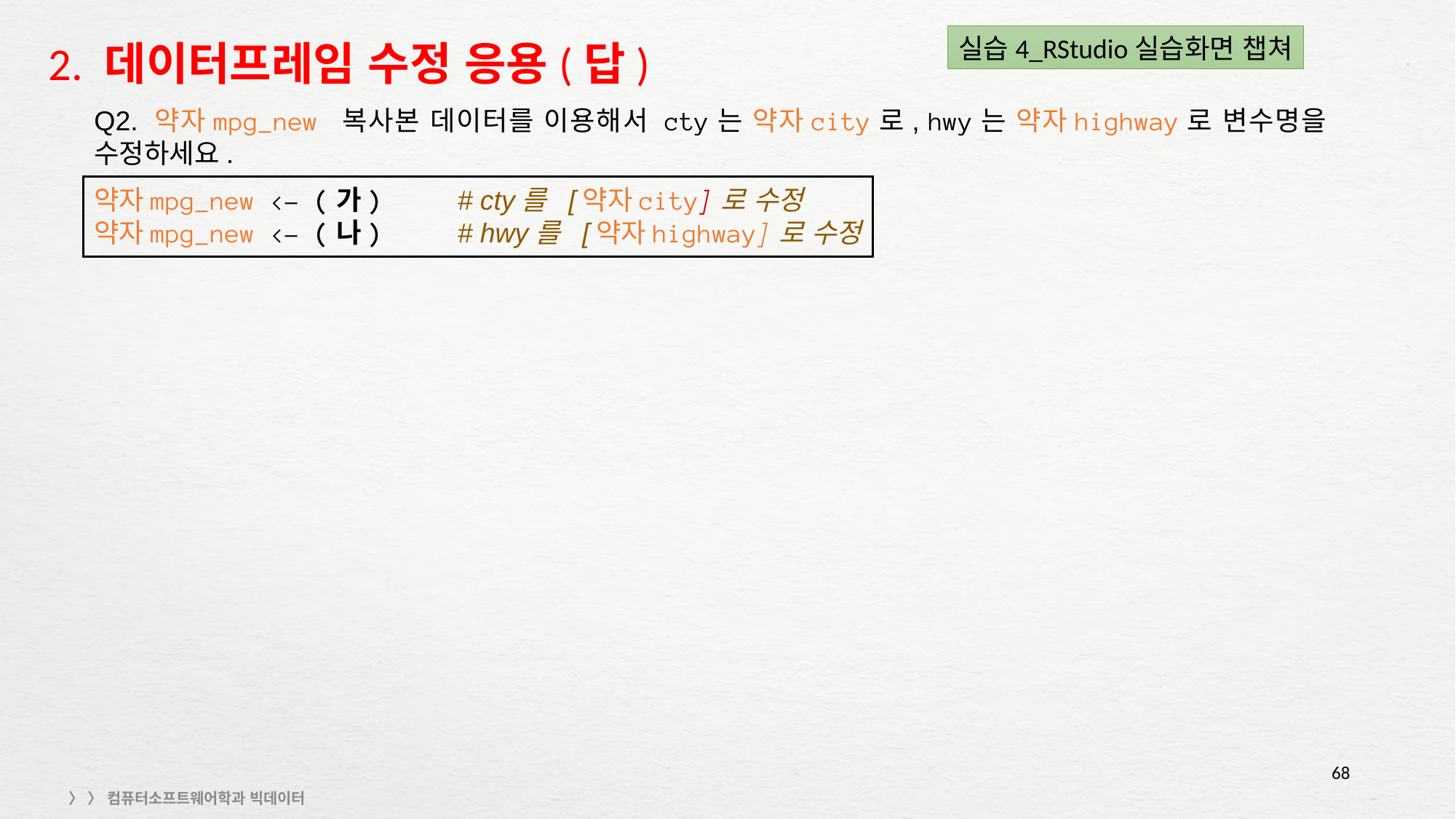

# 2. 데이터프레임 수정 응용(답)
실습4_RStudio실습화면 챕쳐
Q2. 약자mpg_new 복사본 데이터를 이용해서 cty는 약자city로, hwy는 약자highway로 변수명을 수정하세요.
약자mpg_new <- (가)     # cty를  [약자city]로 수정
약자mpg_new <- (나)     # hwy를  [약자highway]로 수정

68
〉 〉 컴퓨터소프트웨어학과 빅데이터